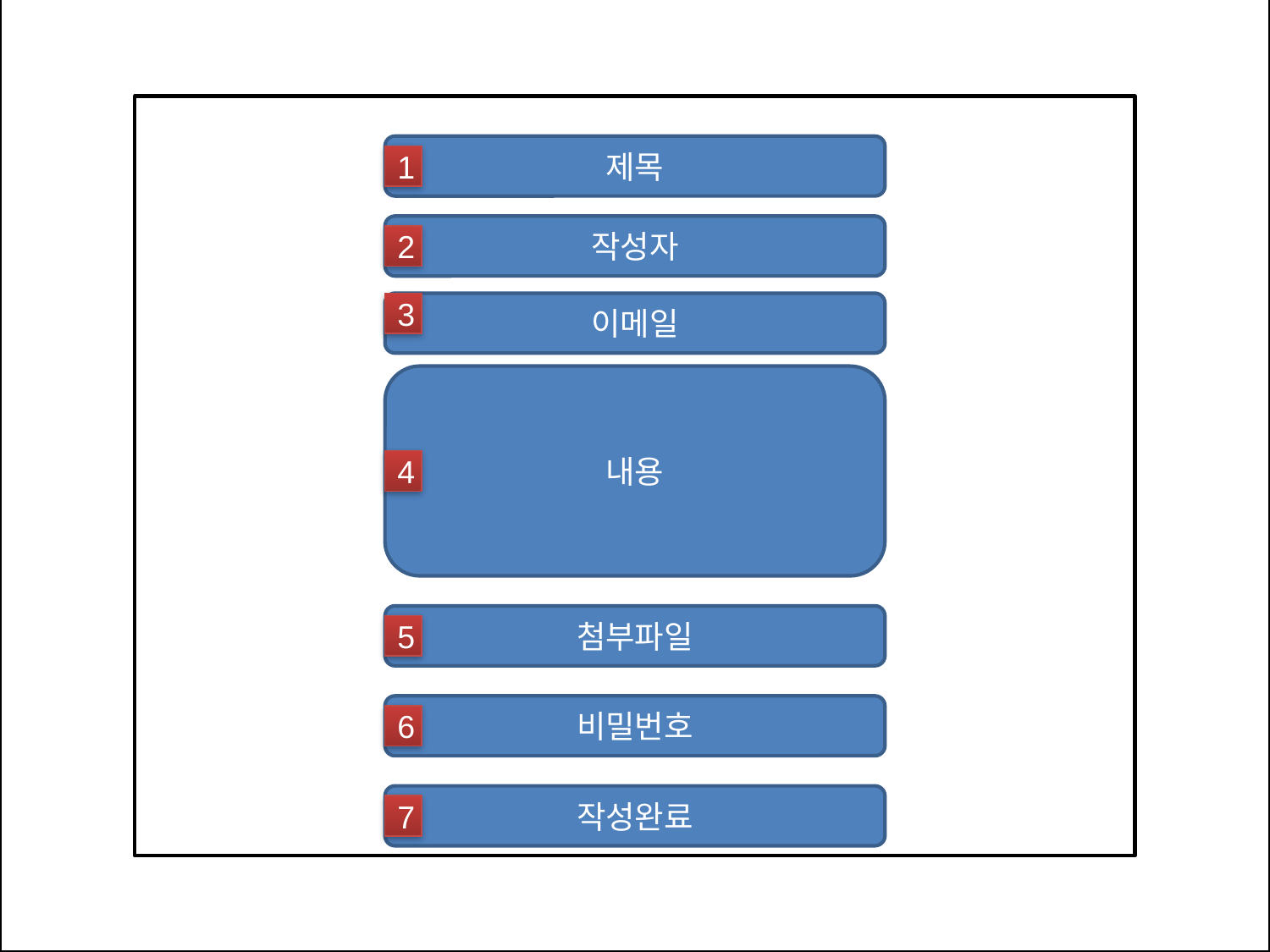

제목
1
작성자
2
이메일
3
내용
4
첨부파일
5
비밀번호
6
작성완료
7